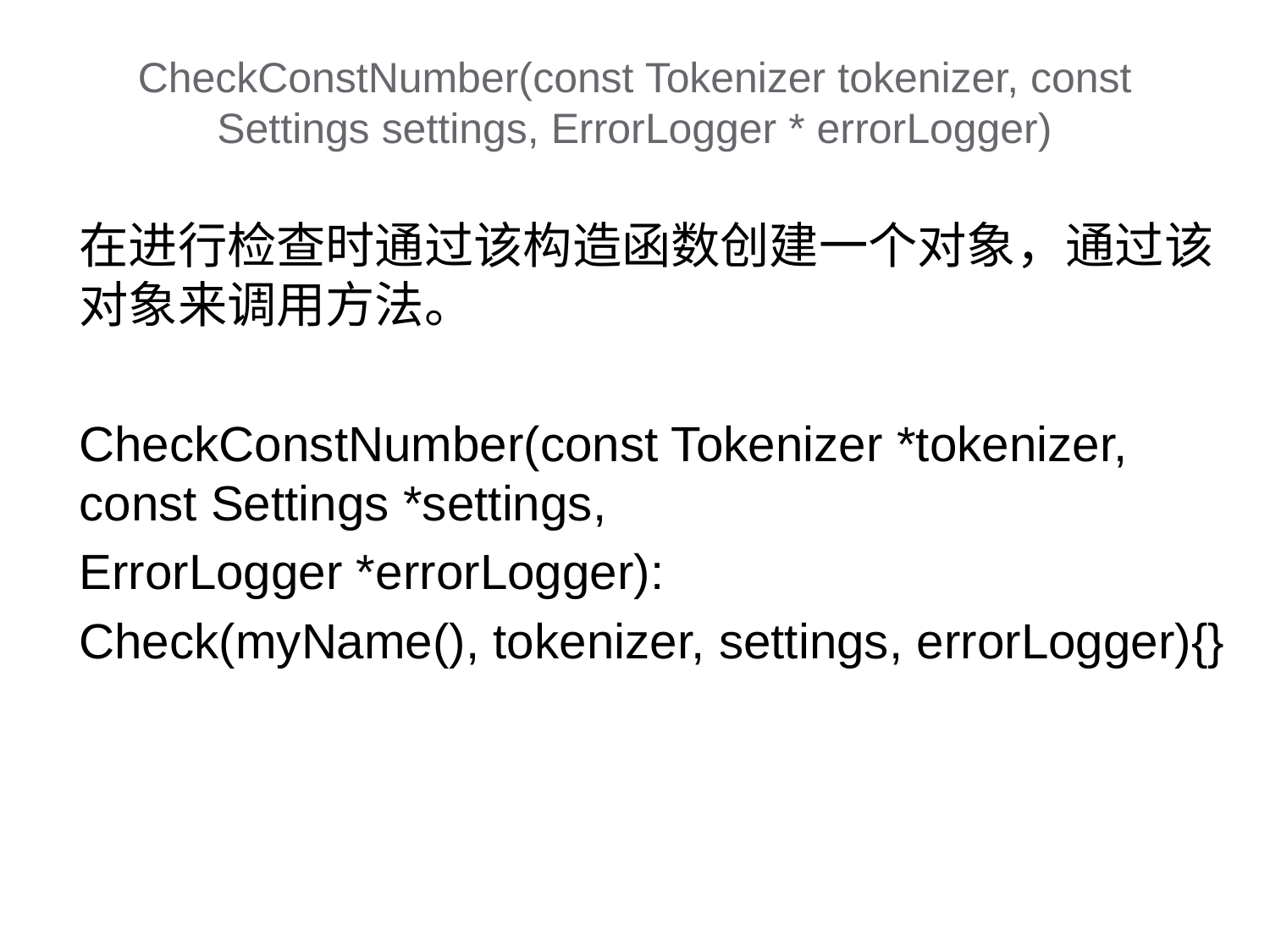

# CheckConstNumber(const Tokenizer tokenizer, const Settings settings, ErrorLogger * errorLogger)
在进行检查时通过该构造函数创建一个对象，通过该对象来调用方法。

CheckConstNumber(const Tokenizer *tokenizer, const Settings *settings,
ErrorLogger *errorLogger):
Check(myName(), tokenizer, settings, errorLogger){}